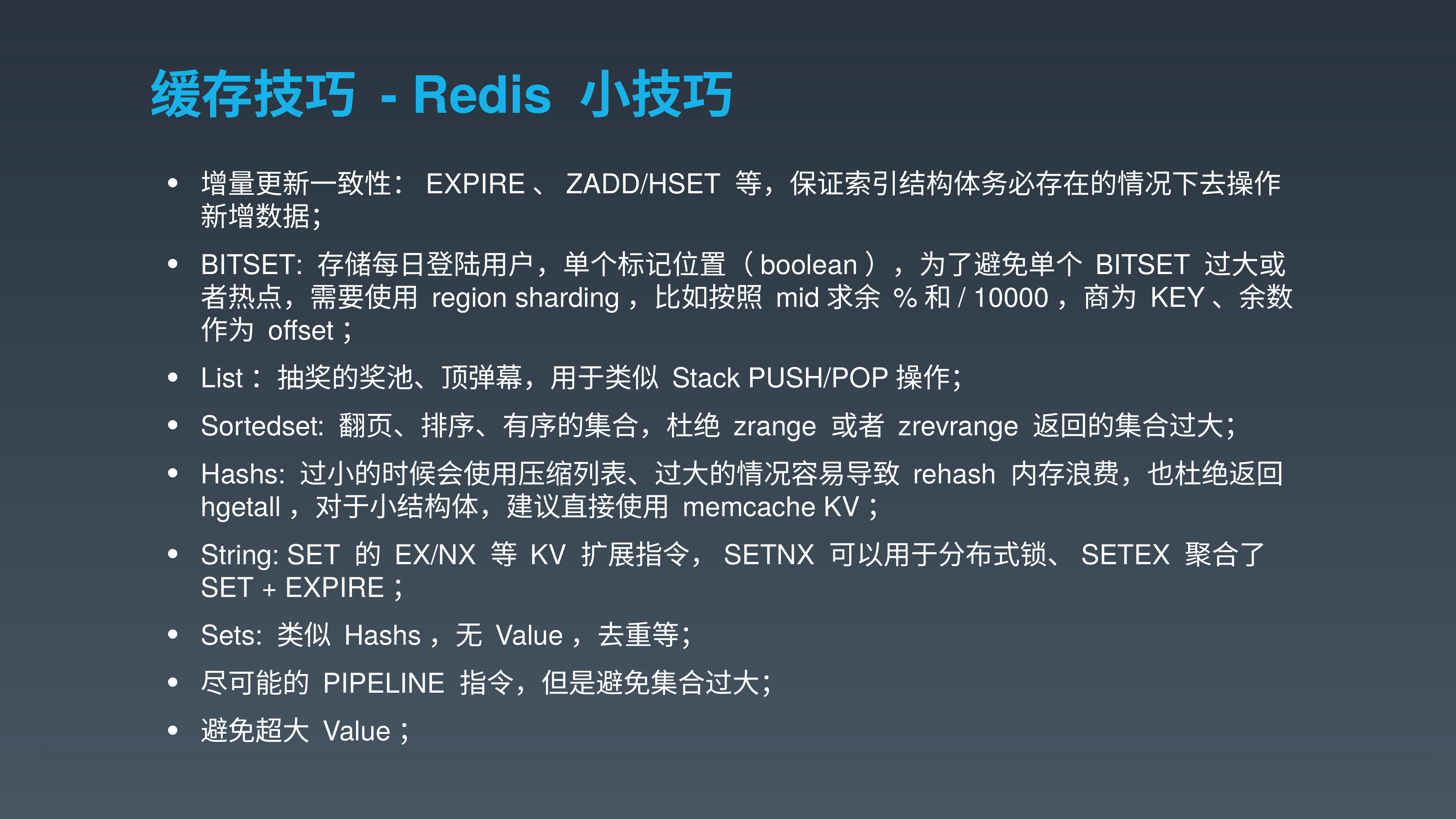

# 缓存技巧 - Redis 小技巧
增量更新一致性：EXPIRE、ZADD/HSET 等，保证索引结构体务必存在的情况下去操作新增数据；
BITSET: 存储每日登陆用户，单个标记位置（boolean），为了避免单个 BITSET 过大或者热点，需要使用 region sharding，比如按照 mid求余 %和/ 10000，商为 KEY、余数作为 offset；
List：抽奖的奖池、顶弹幕，用于类似 Stack PUSH/POP操作；
Sortedset: 翻页、排序、有序的集合，杜绝 zrange 或者 zrevrange 返回的集合过大；
Hashs: 过小的时候会使用压缩列表、过大的情况容易导致 rehash 内存浪费，也杜绝返回hgetall，对于小结构体，建议直接使用 memcache KV；
String: SET 的 EX/NX 等 KV 扩展指令，SETNX 可以用于分布式锁、SETEX 聚合了SET + EXPIRE；
Sets: 类似 Hashs，无 Value，去重等；
尽可能的 PIPELINE 指令，但是避免集合过大；
避免超大 Value；